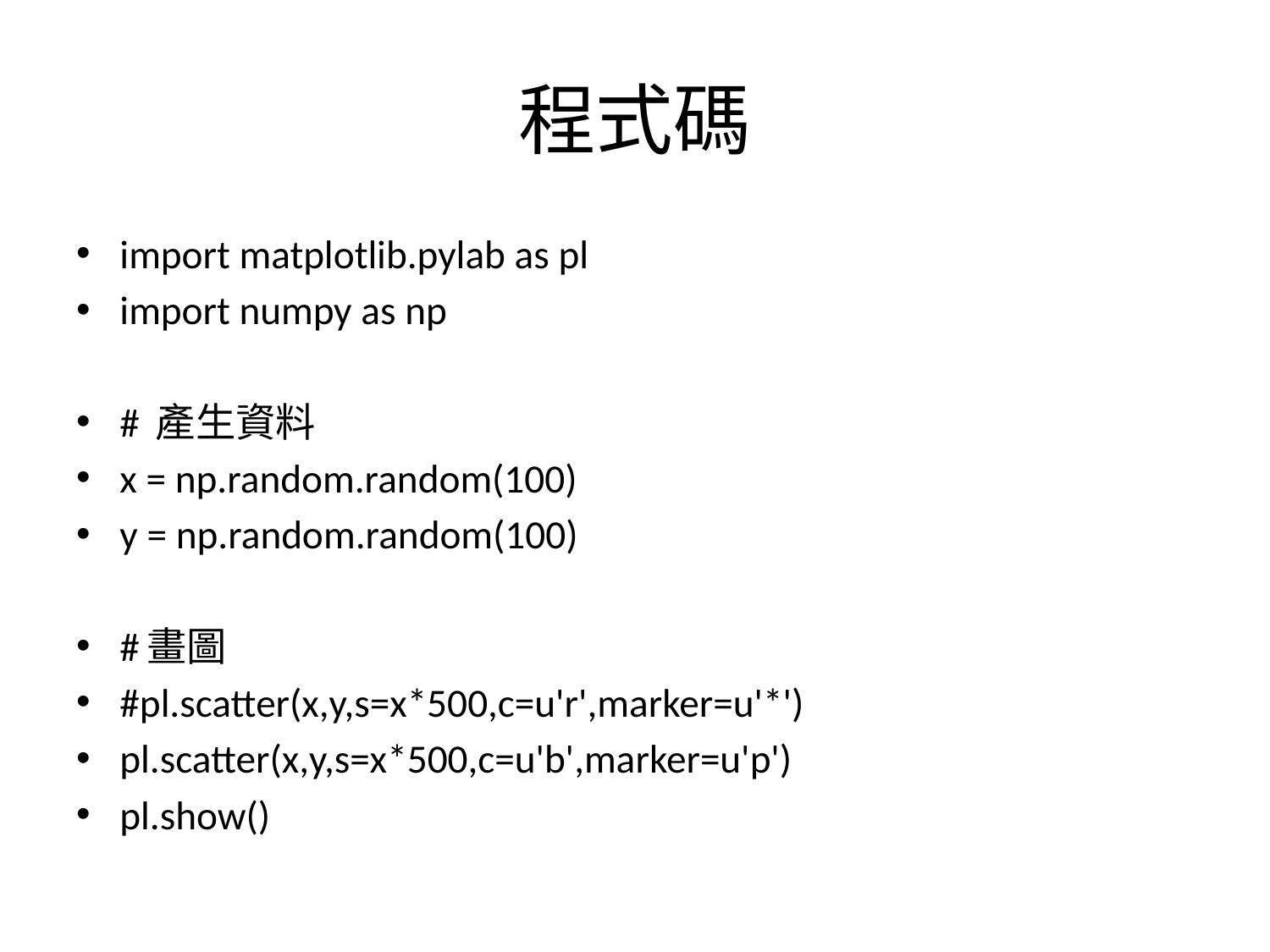

# 程式碼
import matplotlib.pylab as pl
import numpy as np

# 產生資料
x = np.random.random(100)
y = np.random.random(100)

#畫圖
#pl.scatter(x,y,s=x*500,c=u'r',marker=u'*')
pl.scatter(x,y,s=x*500,c=u'b',marker=u'p')
pl.show()